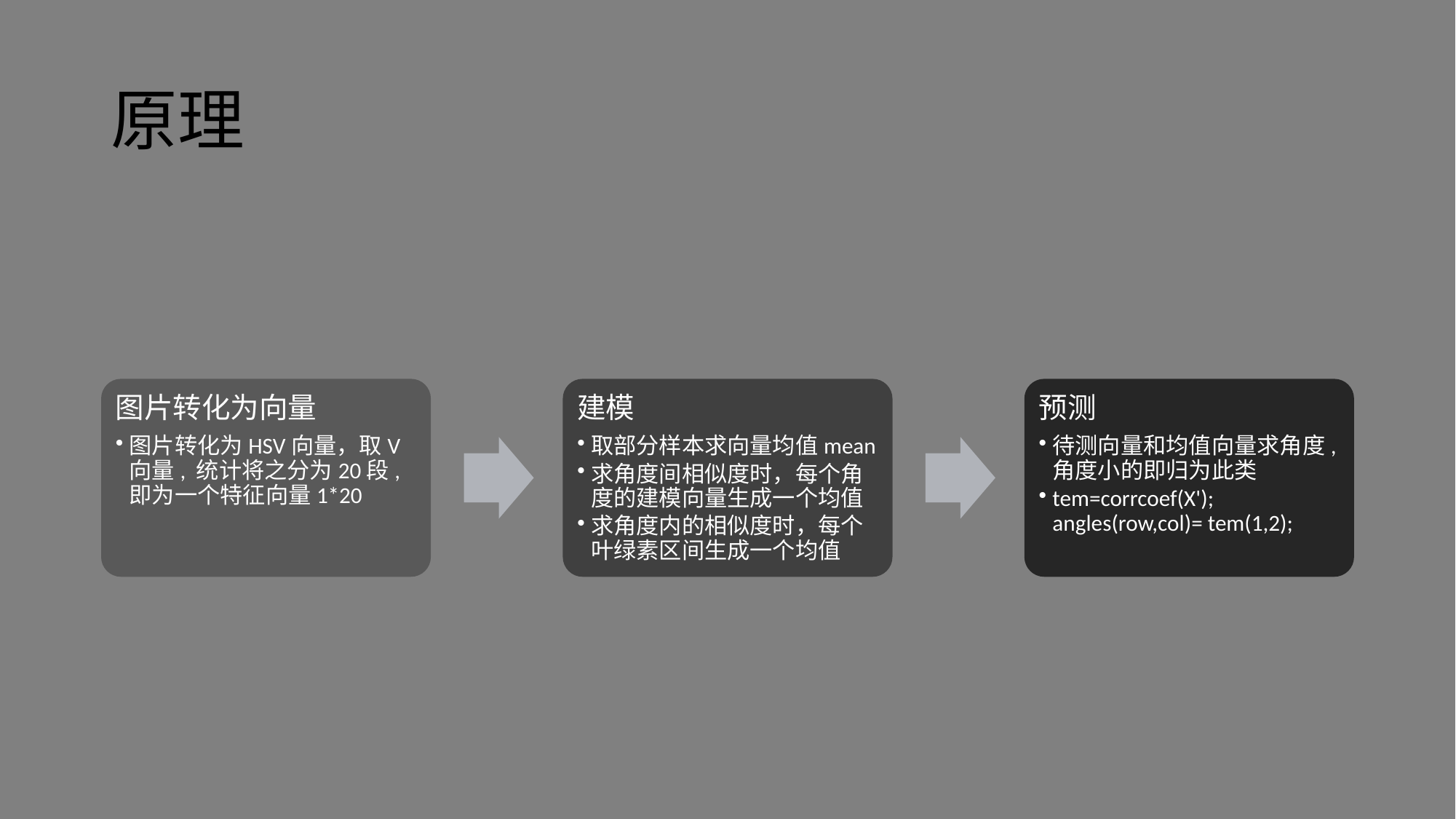

# 原理
图片转化为向量
图片转化为HSV向量，取V向量, 统计将之分为20段, 即为一个特征向量1*20
建模
取部分样本求向量均值mean
求角度间相似度时，每个角度的建模向量生成一个均值
求角度内的相似度时，每个叶绿素区间生成一个均值
预测
待测向量和均值向量求角度, 角度小的即归为此类
tem=corrcoef(X');        angles(row,col)= tem(1,2);